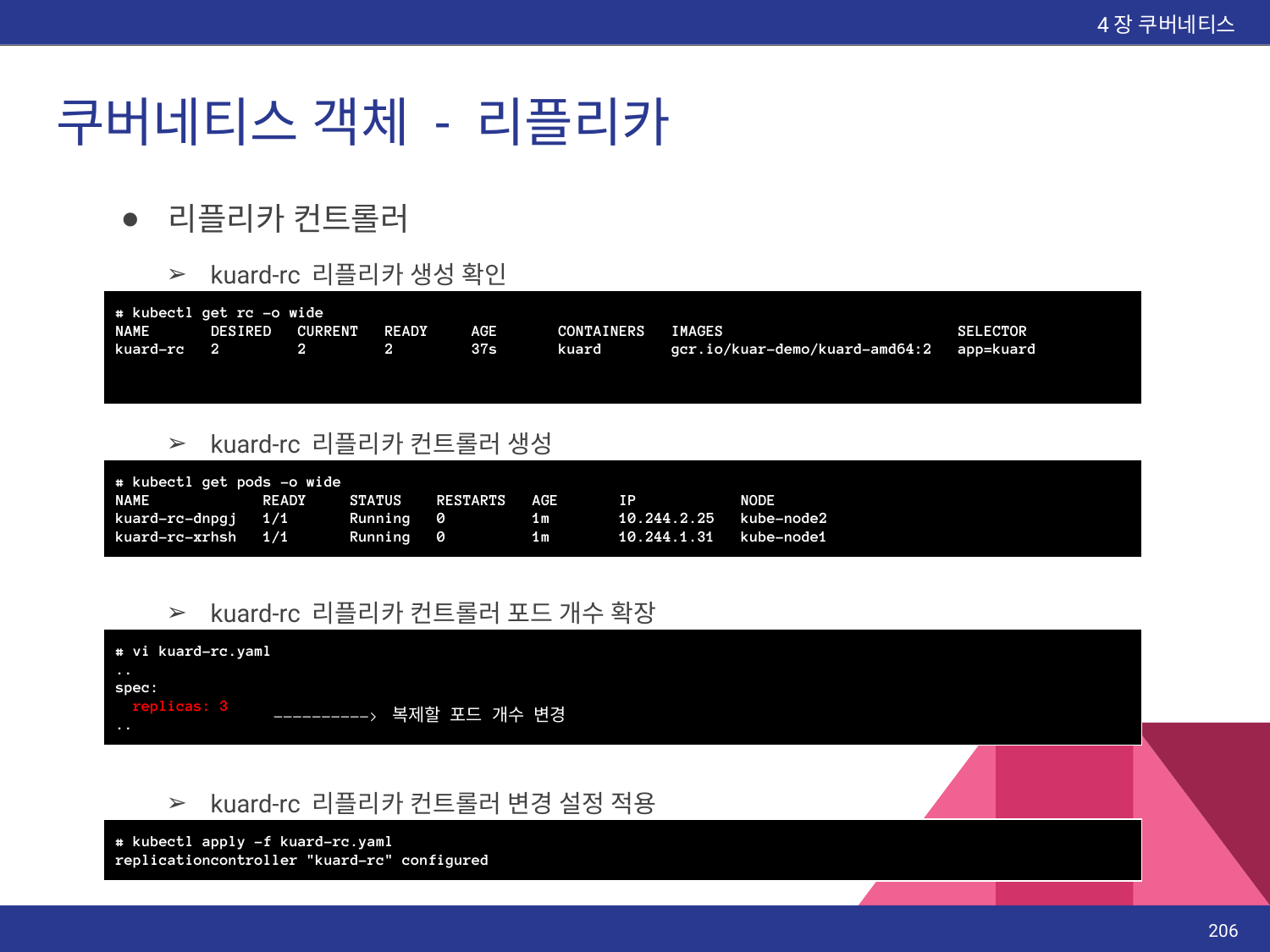

4장 쿠버네티스

# 쿠버네티스 객체 - 리플리카
리플리카 컨트롤러
kuard-rc 리플리카 생성 확인
| # kubectl get rc -o wide NAME DESIRED CURRENT READY AGE CONTAINERS IMAGES SELECTOR kuard-rc 2 2 2 37s kuard gcr.io/kuar-demo/kuard-amd64:2 app=kuard |
| --- |
kuard-rc 리플리카 컨트롤러 생성
| # kubectl get pods -o wide NAME READY STATUS RESTARTS AGE IP NODE kuard-rc-dnpgj 1/1 Running 0 1m 10.244.2.25 kube-node2 kuard-rc-xrhsh 1/1 Running 0 1m 10.244.1.31 kube-node1 |
| --- |
kuard-rc 리플리카 컨트롤러 포드 개수 확장
| # vi kuard-rc.yaml .. spec: replicas: 3 .. |
| --- |
----------> 복제할 포드 개수 변경
kuard-rc 리플리카 컨트롤러 변경 설정 적용
| # kubectl apply -f kuard-rc.yaml replicationcontroller "kuard-rc" configured |
| --- |
206